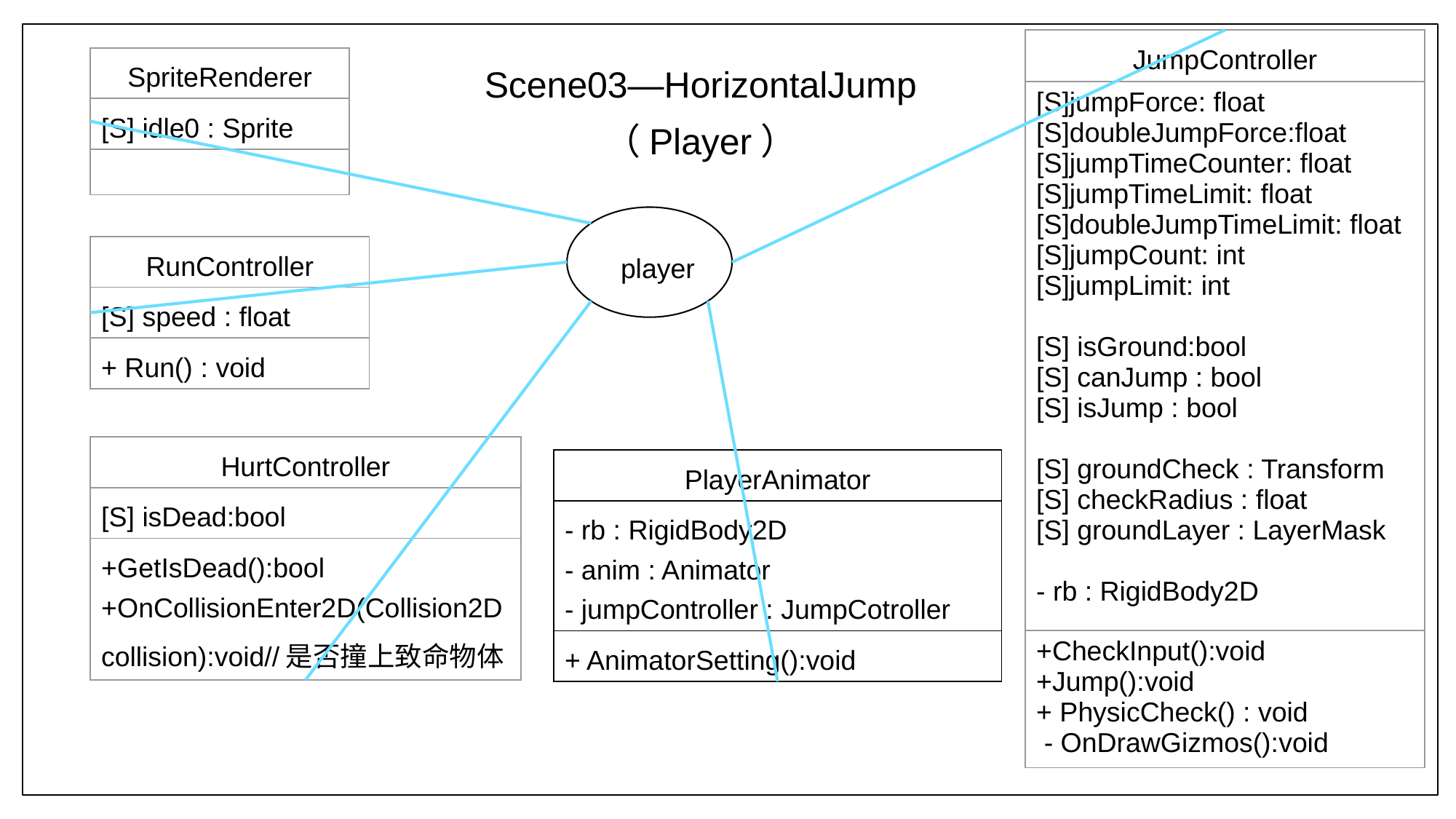

| JumpController |
| --- |
| [S]jumpForce: float [S]doubleJumpForce:float [S]jumpTimeCounter: float [S]jumpTimeLimit: float [S]doubleJumpTimeLimit: float [S]jumpCount: int [S]jumpLimit: int [S] isGround:bool [S] canJump : bool [S] isJump : bool [S] groundCheck : Transform [S] checkRadius : float [S] groundLayer : LayerMask - rb : RigidBody2D |
| +CheckInput():void +Jump():void + PhysicCheck() : void - OnDrawGizmos():void |
Scene03—HorizontalJump
（Player）
| SpriteRenderer |
| --- |
| [S] idle0 : Sprite |
|  |

player
| RunController |
| --- |
| [S] speed : float |
| + Run() : void |
| HurtController |
| --- |
| [S] isDead:bool |
| +GetIsDead():bool +OnCollisionEnter2D(Collision2D collision):void//是否撞上致命物体 |
| PlayerAnimator |
| --- |
| - rb : RigidBody2D - anim : Animator - jumpController : JumpCotroller |
| + AnimatorSetting():void |